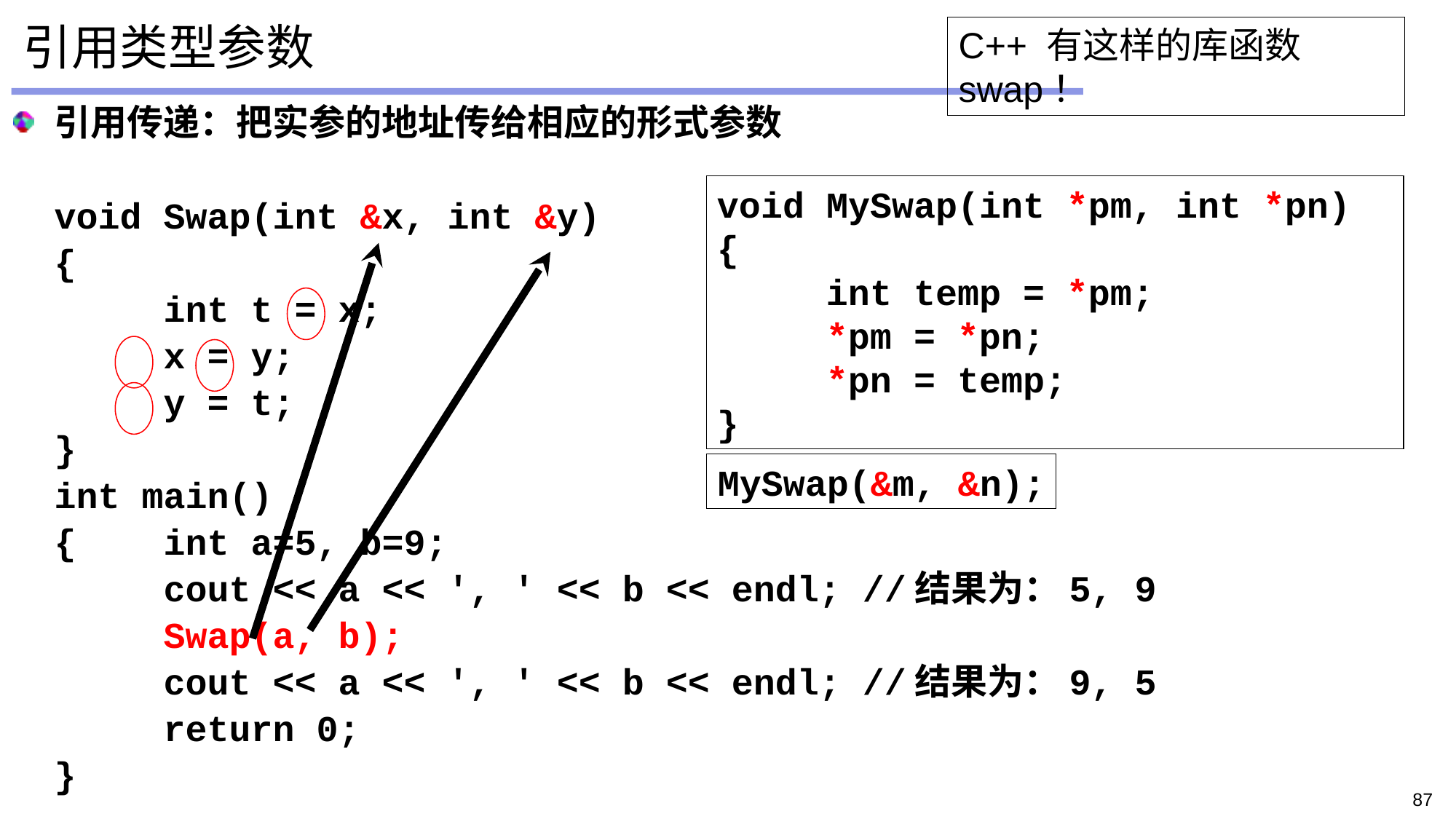

# 引用类型参数
C++ 有这样的库函数 swap！
引用传递：把实参的地址传给相应的形式参数

	void Swap(int &x, int &y)
	{
		int t = x;
		x = y;
		y = t;
	}
	int main()
	{	int a=5, b=9;
		cout << a << ', ' << b << endl; //结果为：5, 9
		Swap(a, b);
		cout << a << ', ' << b << endl; //结果为：9, 5
		return 0;
	}
void MySwap(int *pm, int *pn)
{
	int temp = *pm;
	*pm = *pn;
	*pn = temp;
}

MySwap(&m, &n);
87